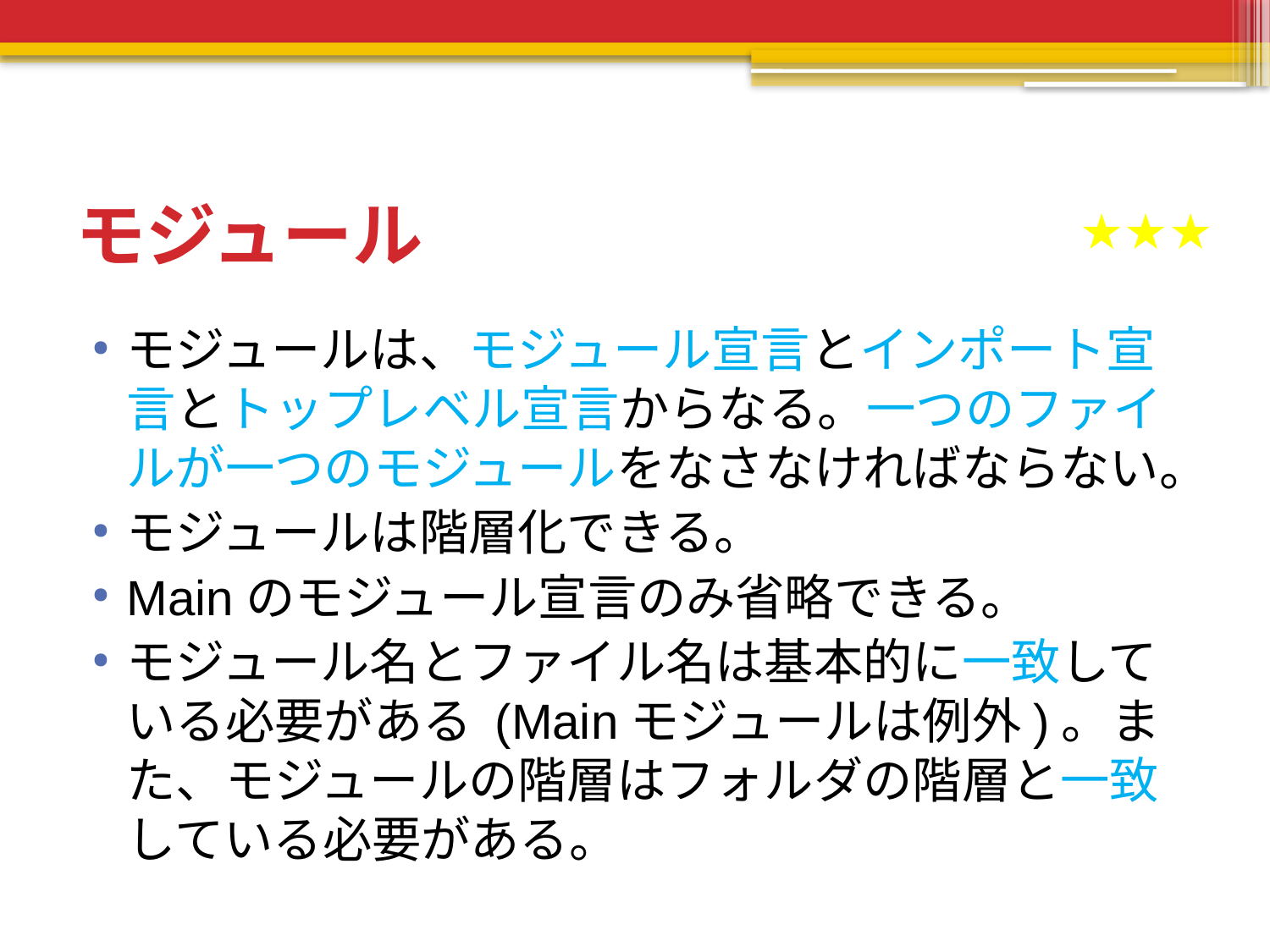

# モジュール
★★★★★
モジュールは、モジュール宣言とインポート宣言とトップレベル宣言からなる。一つのファイルが一つのモジュールをなさなければならない。
モジュールは階層化できる。
Mainのモジュール宣言のみ省略できる。
モジュール名とファイル名は基本的に一致している必要がある (Mainモジュールは例外)。また、モジュールの階層はフォルダの階層と一致している必要がある。